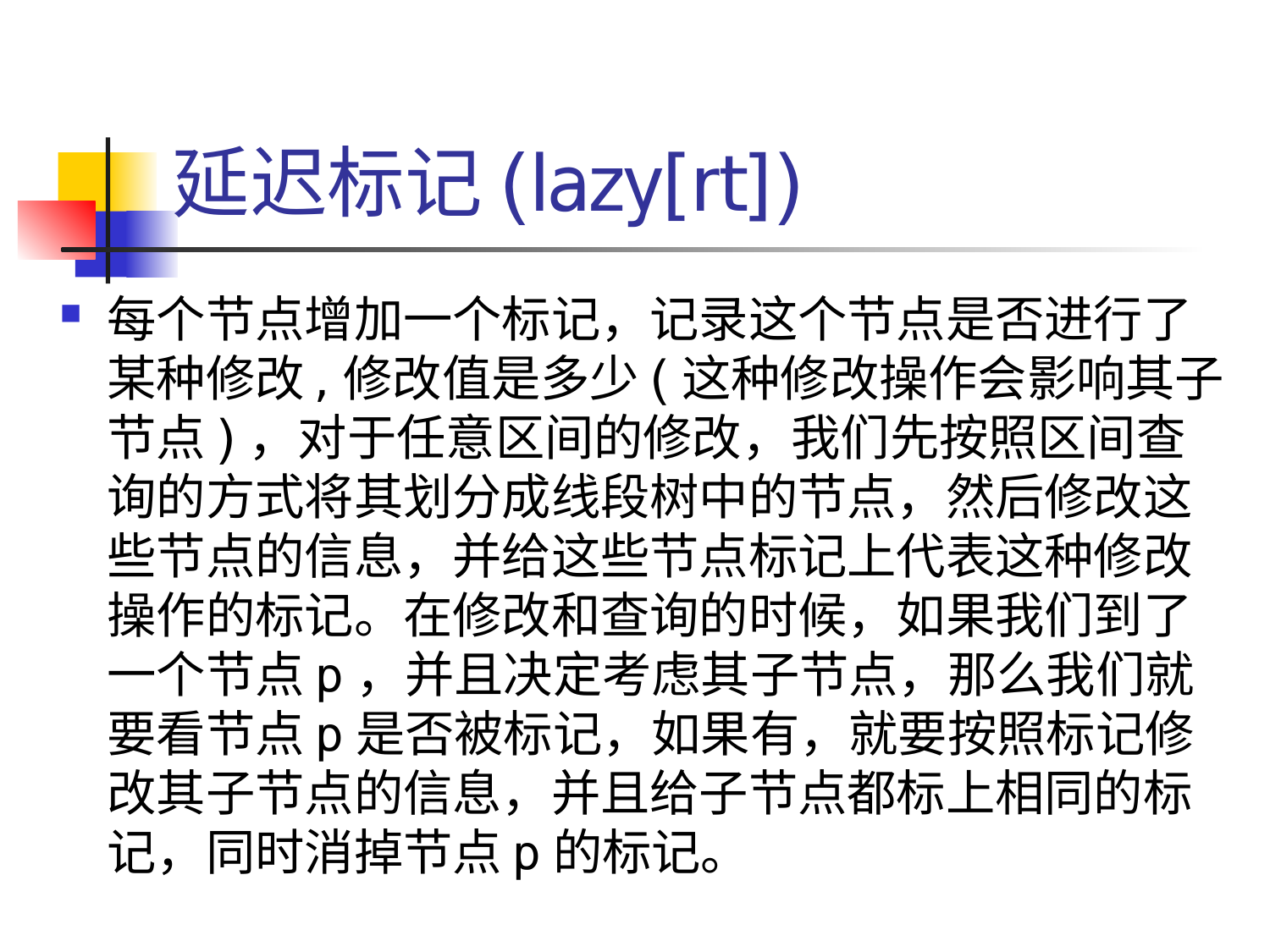

# 延迟标记(lazy[rt])
每个节点增加一个标记，记录这个节点是否进行了某种修改,修改值是多少(这种修改操作会影响其子节点)，对于任意区间的修改，我们先按照区间查询的方式将其划分成线段树中的节点，然后修改这些节点的信息，并给这些节点标记上代表这种修改操作的标记。在修改和查询的时候，如果我们到了一个节点p，并且决定考虑其子节点，那么我们就要看节点p是否被标记，如果有，就要按照标记修改其子节点的信息，并且给子节点都标上相同的标记，同时消掉节点p的标记。